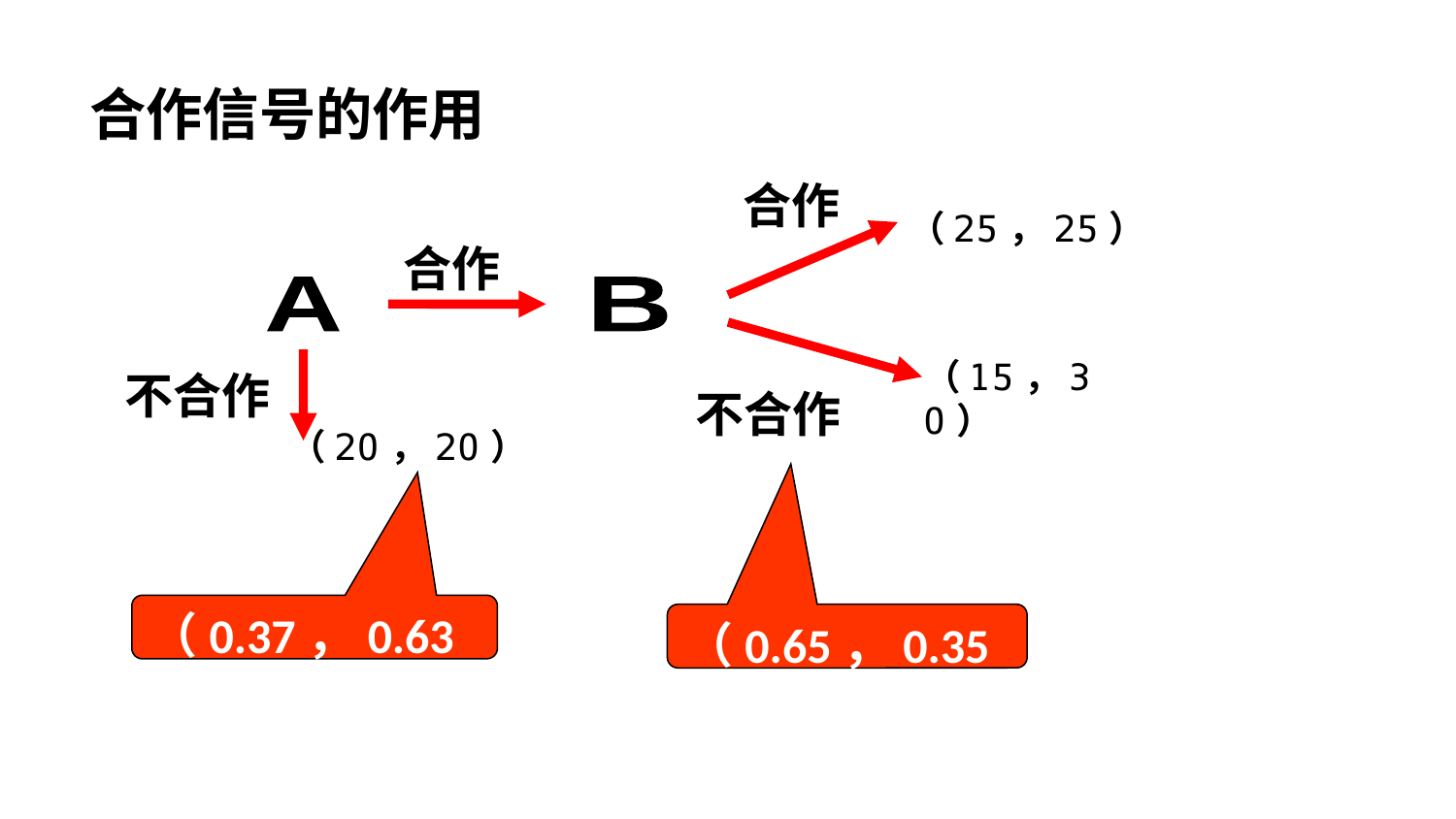

合作信号的作用
合作
（25，25）

合作
A
B

（15，30）

不合作
不合作
（20，20）
（0.37，0.63）
（0.65，0.35）